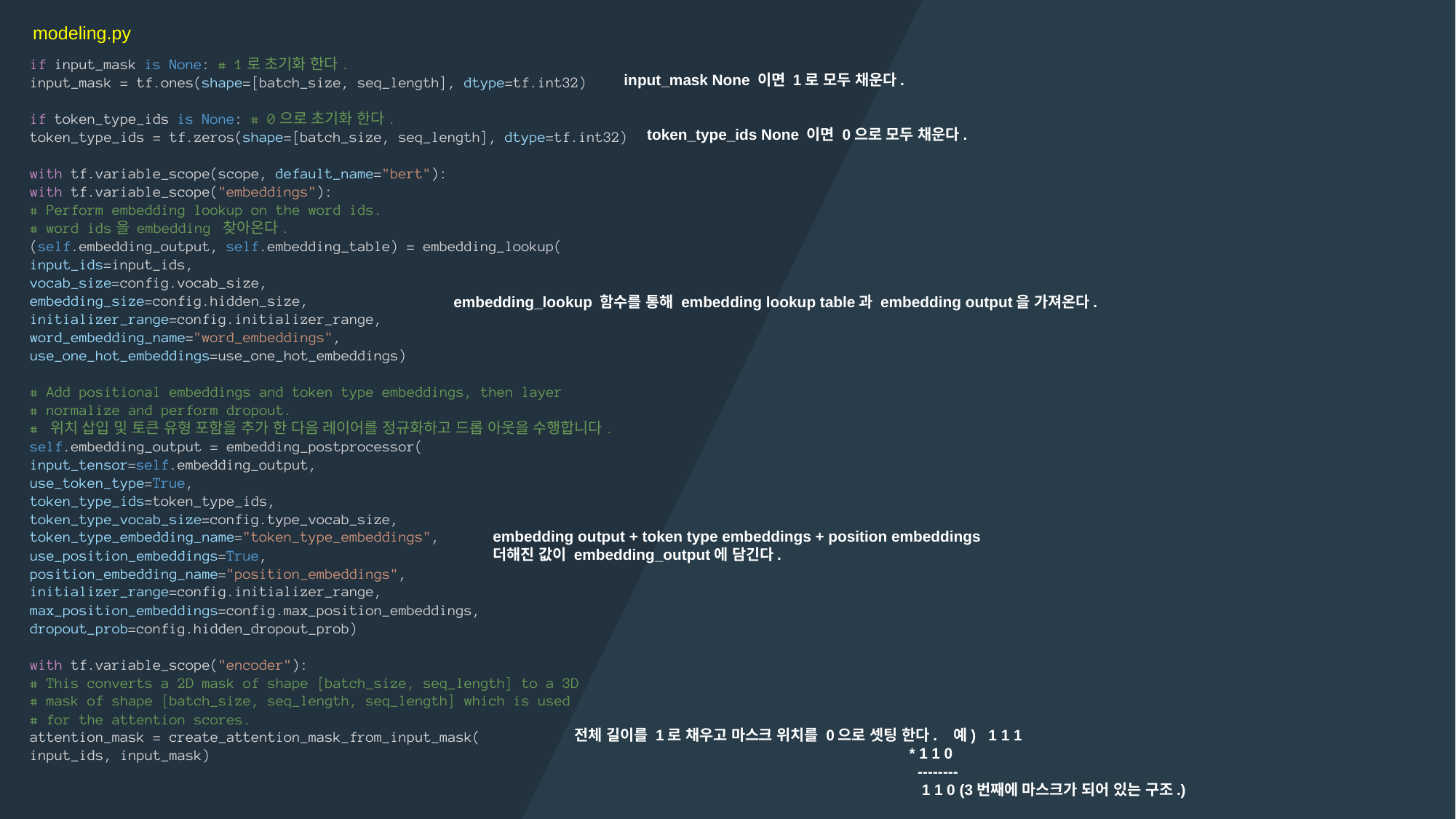

modeling.py
if input_mask is None: # 1로 초기화 한다.
input_mask = tf.ones(shape=[batch_size, seq_length], dtype=tf.int32)
if token_type_ids is None: # 0으로 초기화 한다.
token_type_ids = tf.zeros(shape=[batch_size, seq_length], dtype=tf.int32)
with tf.variable_scope(scope, default_name="bert"):
with tf.variable_scope("embeddings"):
# Perform embedding lookup on the word ids.
# word ids을 embedding 찾아온다.
(self.embedding_output, self.embedding_table) = embedding_lookup(
input_ids=input_ids,
vocab_size=config.vocab_size,
embedding_size=config.hidden_size,
initializer_range=config.initializer_range,
word_embedding_name="word_embeddings",
use_one_hot_embeddings=use_one_hot_embeddings)
# Add positional embeddings and token type embeddings, then layer
# normalize and perform dropout.
# 위치 삽입 및 토큰 유형 포함을 추가 한 다음 레이어를 정규화하고 드롭 아웃을 수행합니다.
self.embedding_output = embedding_postprocessor(
input_tensor=self.embedding_output,
use_token_type=True,
token_type_ids=token_type_ids,
token_type_vocab_size=config.type_vocab_size,
token_type_embedding_name="token_type_embeddings",
use_position_embeddings=True,
position_embedding_name="position_embeddings",
initializer_range=config.initializer_range,
max_position_embeddings=config.max_position_embeddings,
dropout_prob=config.hidden_dropout_prob)
with tf.variable_scope("encoder"):
# This converts a 2D mask of shape [batch_size, seq_length] to a 3D
# mask of shape [batch_size, seq_length, seq_length] which is used
# for the attention scores.
attention_mask = create_attention_mask_from_input_mask(
input_ids, input_mask)

input_mask None 이면 1로 모두 채운다.
token_type_ids None 이면 0으로 모두 채운다.
embedding_lookup 함수를 통해 embedding lookup table과 embedding output을 가져온다.
embedding output + token type embeddings + position embeddings
더해진 값이 embedding_output에 담긴다.
전체 길이를 1로 채우고 마스크 위치를 0으로 셋팅 한다.   예)   1 1 1
                                                                                * 1 1 0
                                                                                  --------
                                                                                   1 1 0 (3번째에 마스크가 되어 있는 구조.)